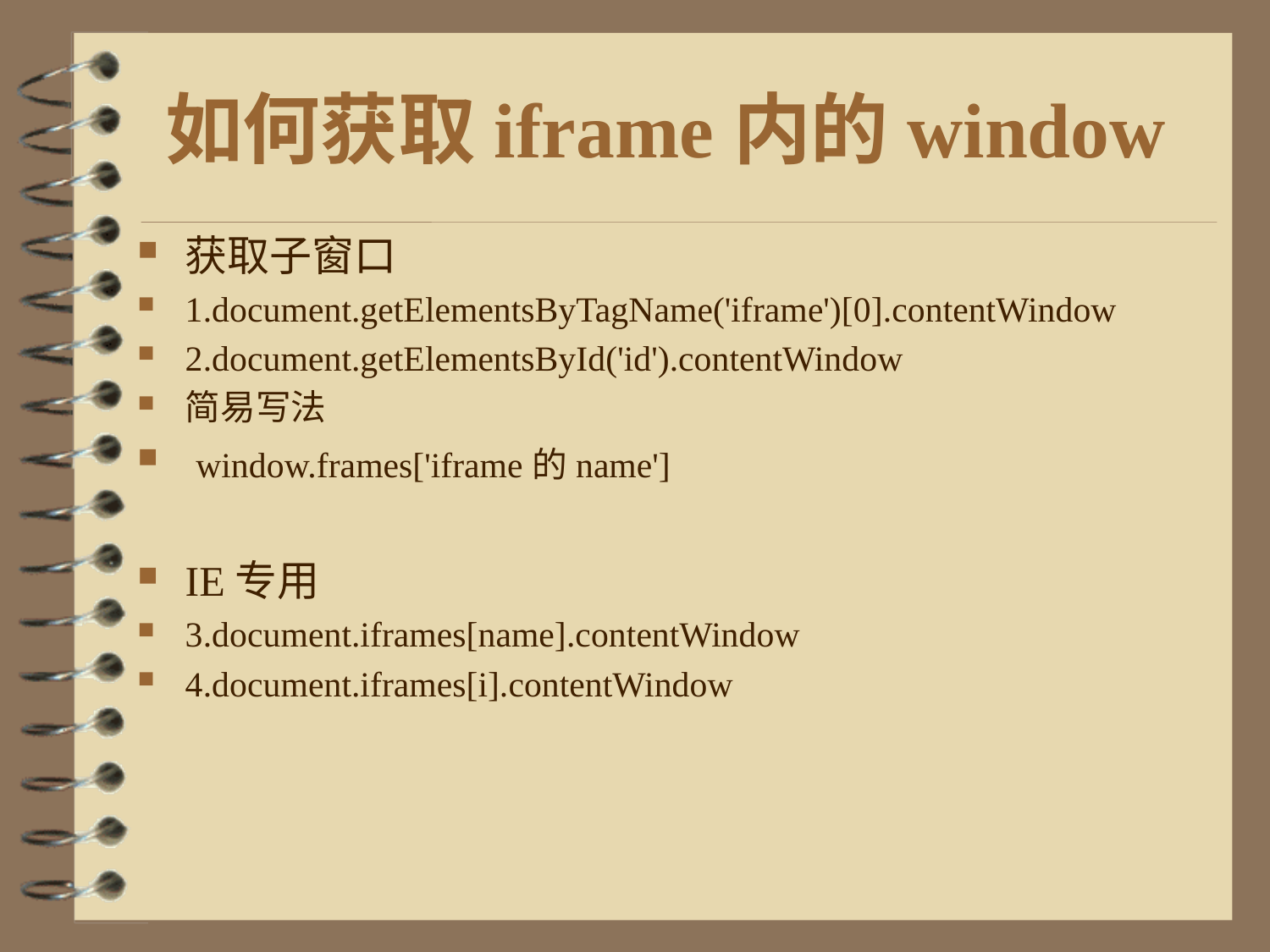

# 如何获取iframe内的window
获取子窗口
1.document.getElementsByTagName('iframe')[0].contentWindow
2.document.getElementsById('id').contentWindow
简易写法
 window.frames['iframe的name']

IE专用
3.document.iframes[name].contentWindow
4.document.iframes[i].contentWindow